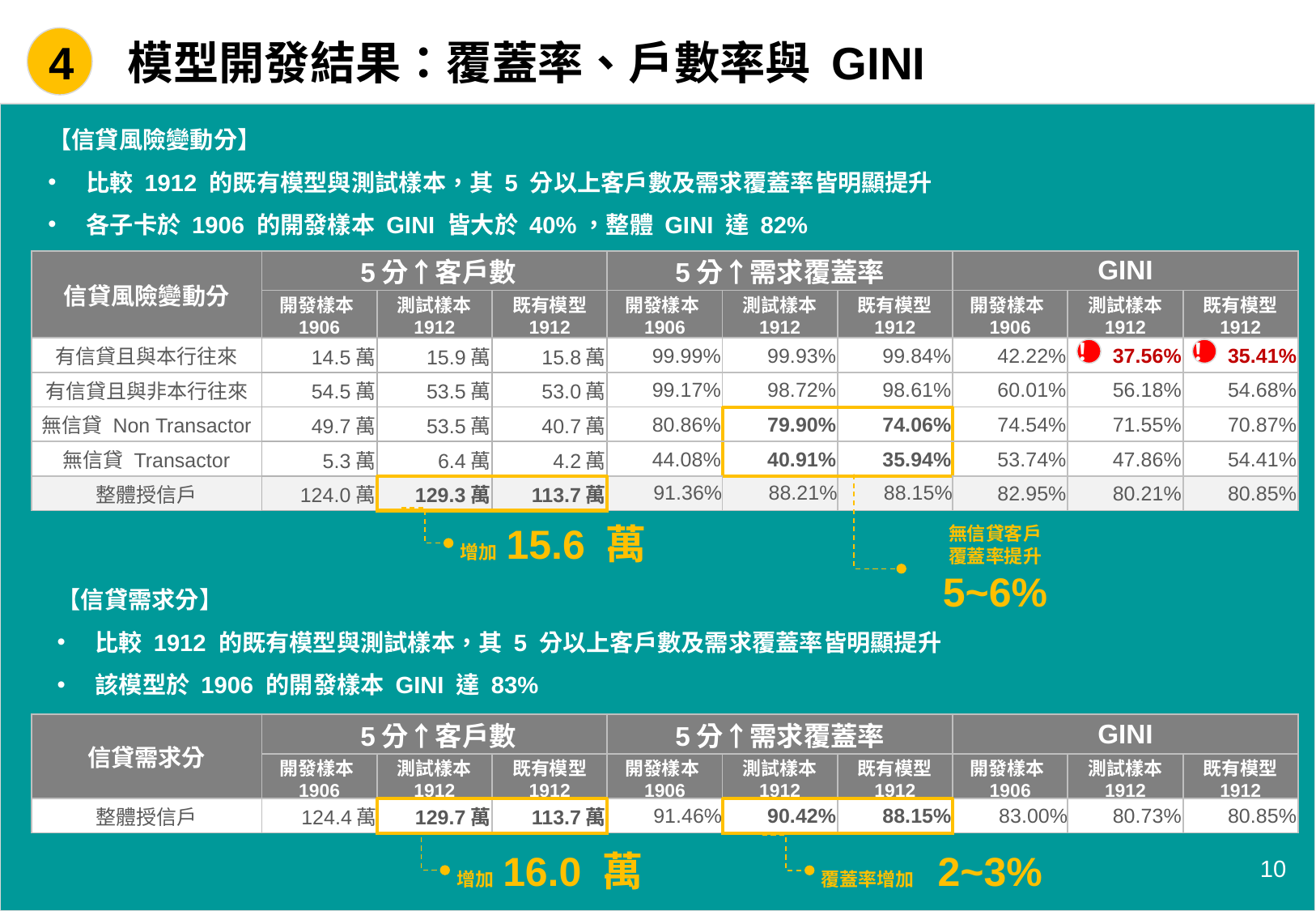

4
 模型開發結果：覆蓋率、戶數率與 GINI

【信貸風險變動分】
比較 1912 的既有模型與測試樣本，其 5 分以上客戶數及需求覆蓋率皆明顯提升
各子卡於 1906 的開發樣本 GINI 皆大於 40%，整體 GINI 達 82%
| 信貸風險變動分 | 5分↑客戶數 |  |  | 5分↑需求覆蓋率 |  |  | GINI |  |  |
| --- | --- | --- | --- | --- | --- | --- | --- | --- | --- |
|  | 開發樣本1906 | 測試樣本 1912 | 既有模型 1912 | 開發樣本1906 | 測試樣本 1912 | 既有模型 1912 | 開發樣本1906 | 測試樣本 1912 | 既有模型 1912 |
| 有信貸且與本行往來 | 14.5萬 | 15.9萬 | 15.8萬 | 99.99% | 99.93% | 99.84% | 42.22% | 37.56% | 35.41% |
| 有信貸且與非本行往來 | 54.5萬 | 53.5萬 | 53.0萬 | 99.17% | 98.72% | 98.61% | 60.01% | 56.18% | 54.68% |
| 無信貸 Non Transactor | 49.7萬 | 53.5萬 | 40.7萬 | 80.86% | 79.90% | 74.06% | 74.54% | 71.55% | 70.87% |
| 無信貸 Transactor | 5.3萬 | 6.4萬 | 4.2萬 | 44.08% | 40.91% | 35.94% | 53.74% | 47.86% | 54.41% |
| 整體授信戶 | 124.0萬 | 129.3萬 | 113.7萬 | 91.36% | 88.21% | 88.15% | 82.95% | 80.21% | 80.85% |
！
！
增加 15.6 萬
無信貸客戶
覆蓋率提升 5~6%
【信貸需求分】
比較 1912 的既有模型與測試樣本，其 5 分以上客戶數及需求覆蓋率皆明顯提升
該模型於 1906 的開發樣本 GINI 達 83%
| 信貸需求分 | 5分↑客戶數 |  |  | 5分↑需求覆蓋率 |  |  | GINI |  |  |
| --- | --- | --- | --- | --- | --- | --- | --- | --- | --- |
|  | 開發樣本1906 | 測試樣本 1912 | 既有模型 1912 | 開發樣本1906 | 測試樣本 1912 | 既有模型 1912 | 開發樣本1906 | 測試樣本 1912 | 既有模型 1912 |
| 整體授信戶 | 124.4萬 | 129.7萬 | 113.7萬 | 91.46% | 90.42% | 88.15% | 83.00% | 80.73% | 80.85% |
增加 16.0 萬
覆蓋率增加  2~3%
10